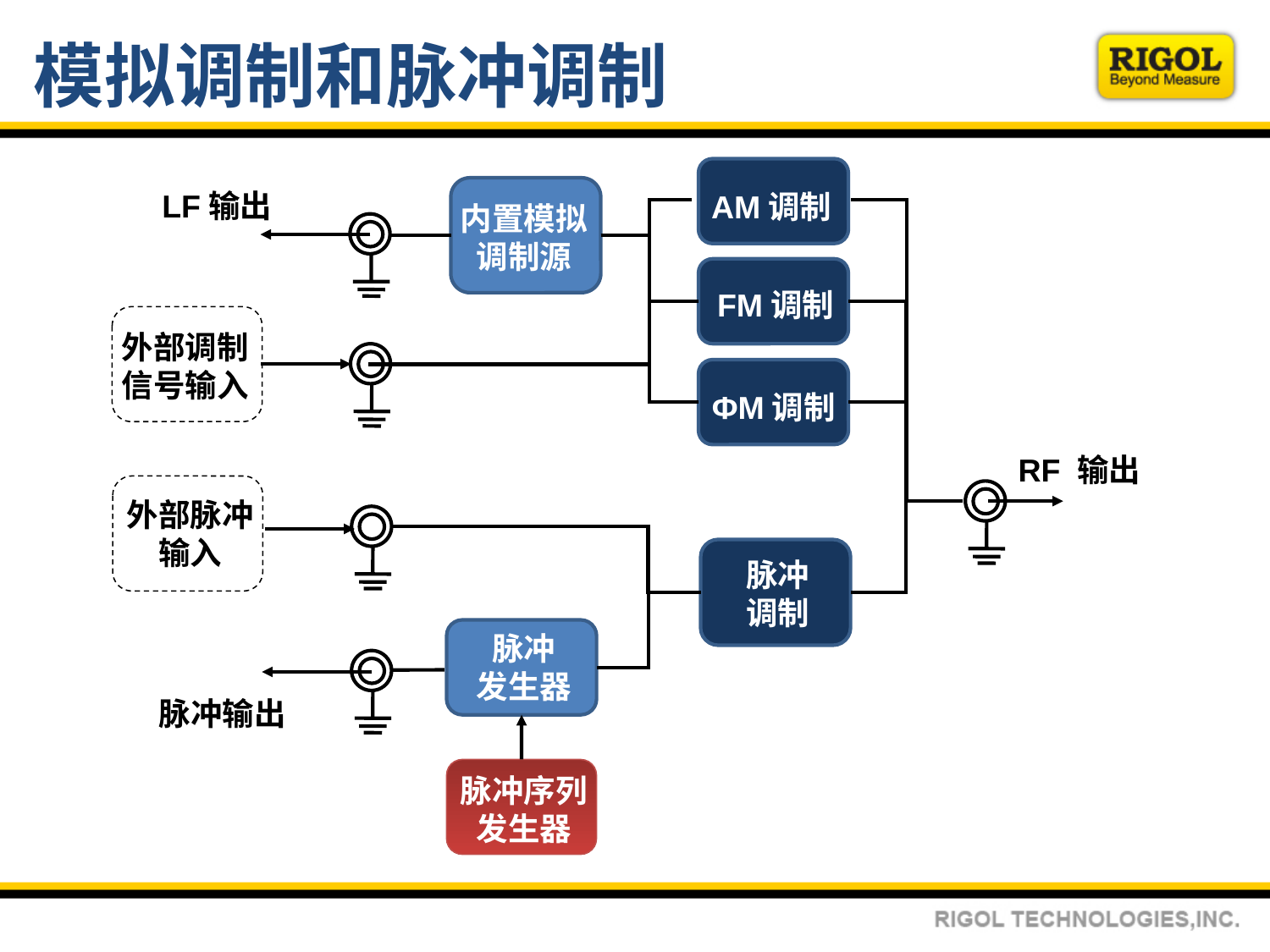

# 模拟调制和脉冲调制

AM调制

LF输出
内置模拟调制源

FM调制

外部调制信号输入

ΦM调制
RF 输出

外部脉冲
输入

脉冲
调制

脉冲
发生器

脉冲输出

脉冲序列发生器